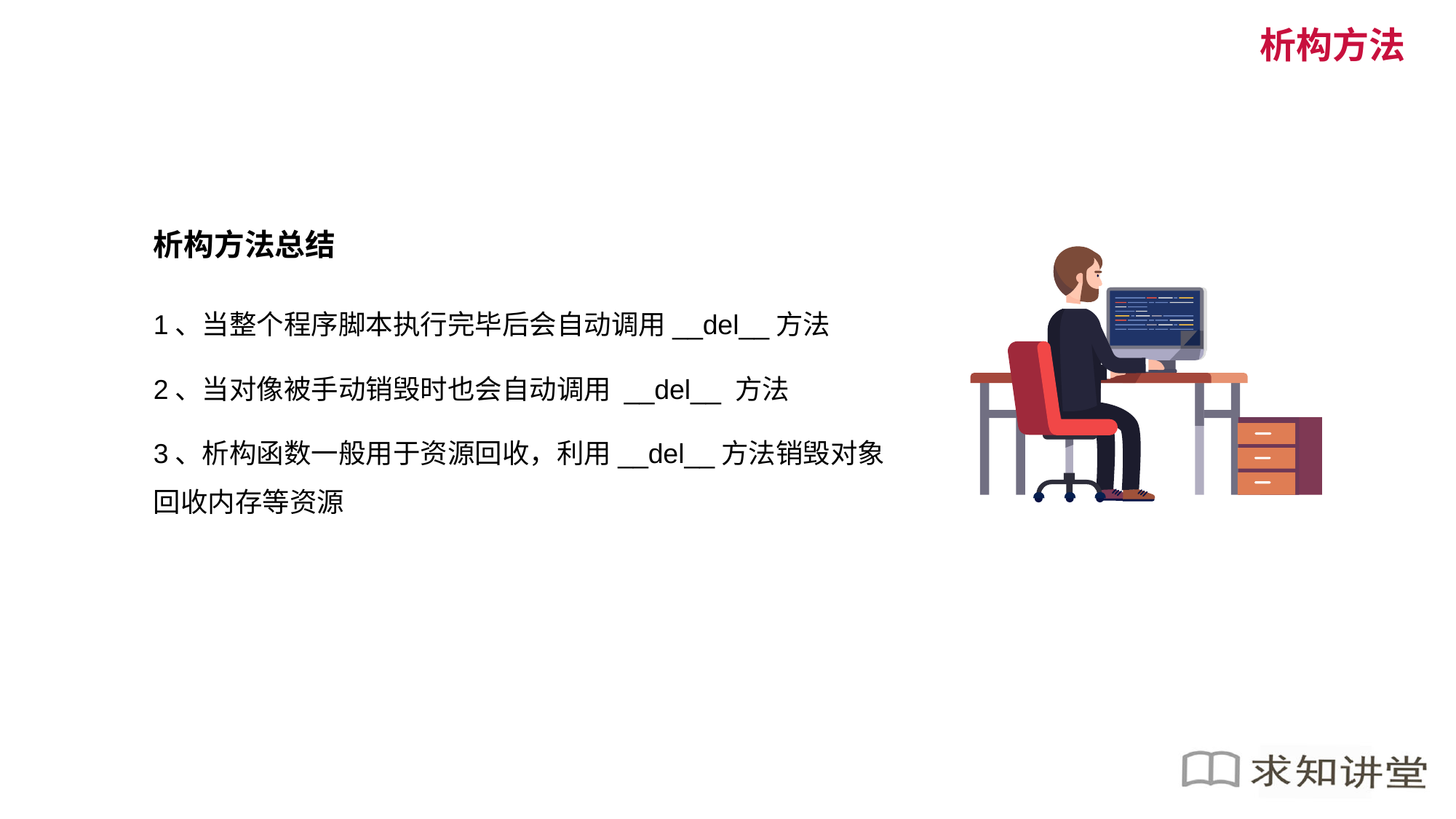

析构方法

析构方法总结

1、当整个程序脚本执行完毕后会自动调用__del__方法
2、当对像被手动销毁时也会自动调用 __del__ 方法
3、析构函数一般用于资源回收，利用__del__方法销毁对象回收内存等资源